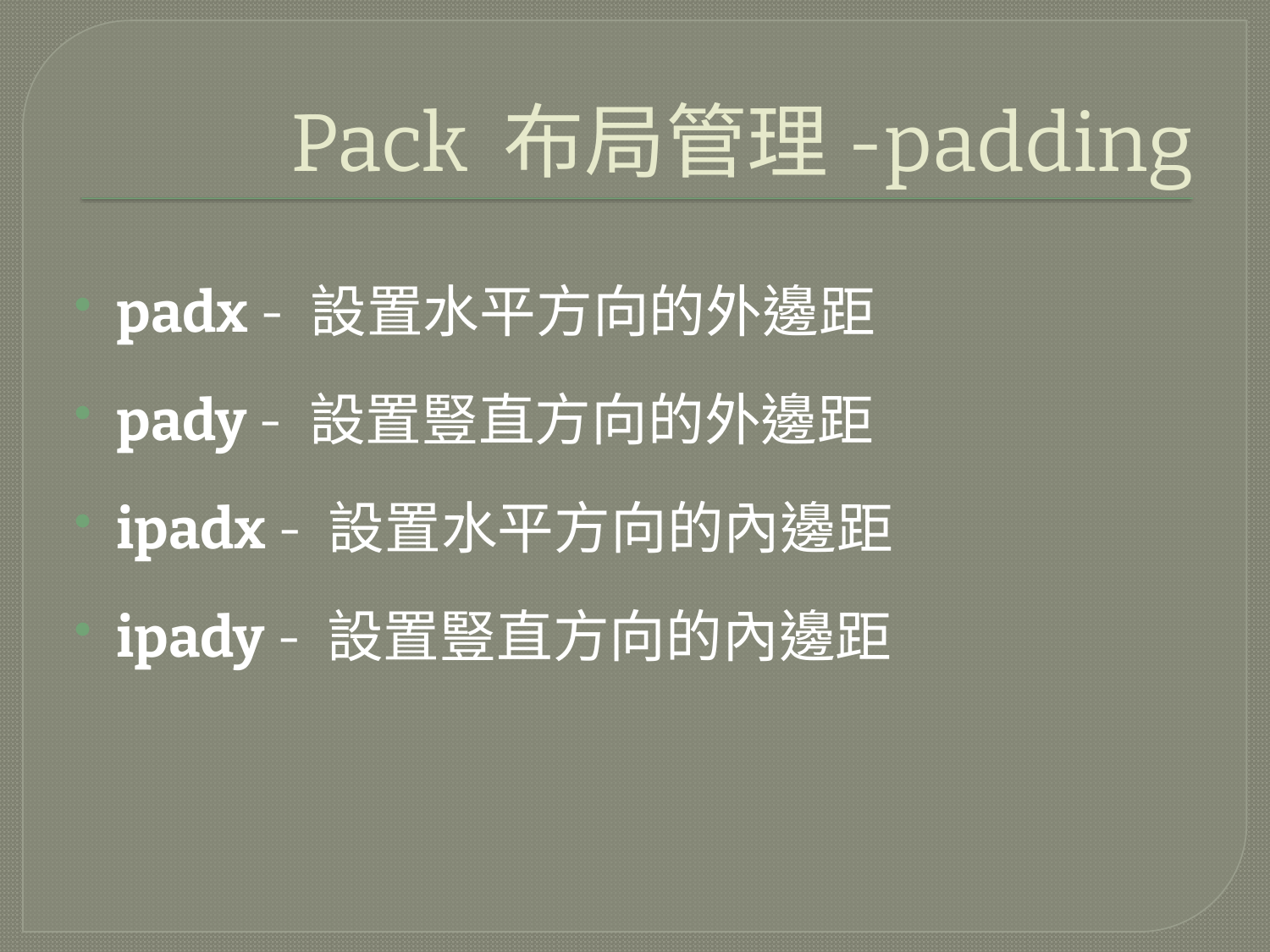

# Pack 布局管理-padding
padx - 設置水平方向的外邊距
pady - 設置豎直方向的外邊距
ipadx - 設置水平方向的內邊距
ipady - 設置豎直方向的內邊距